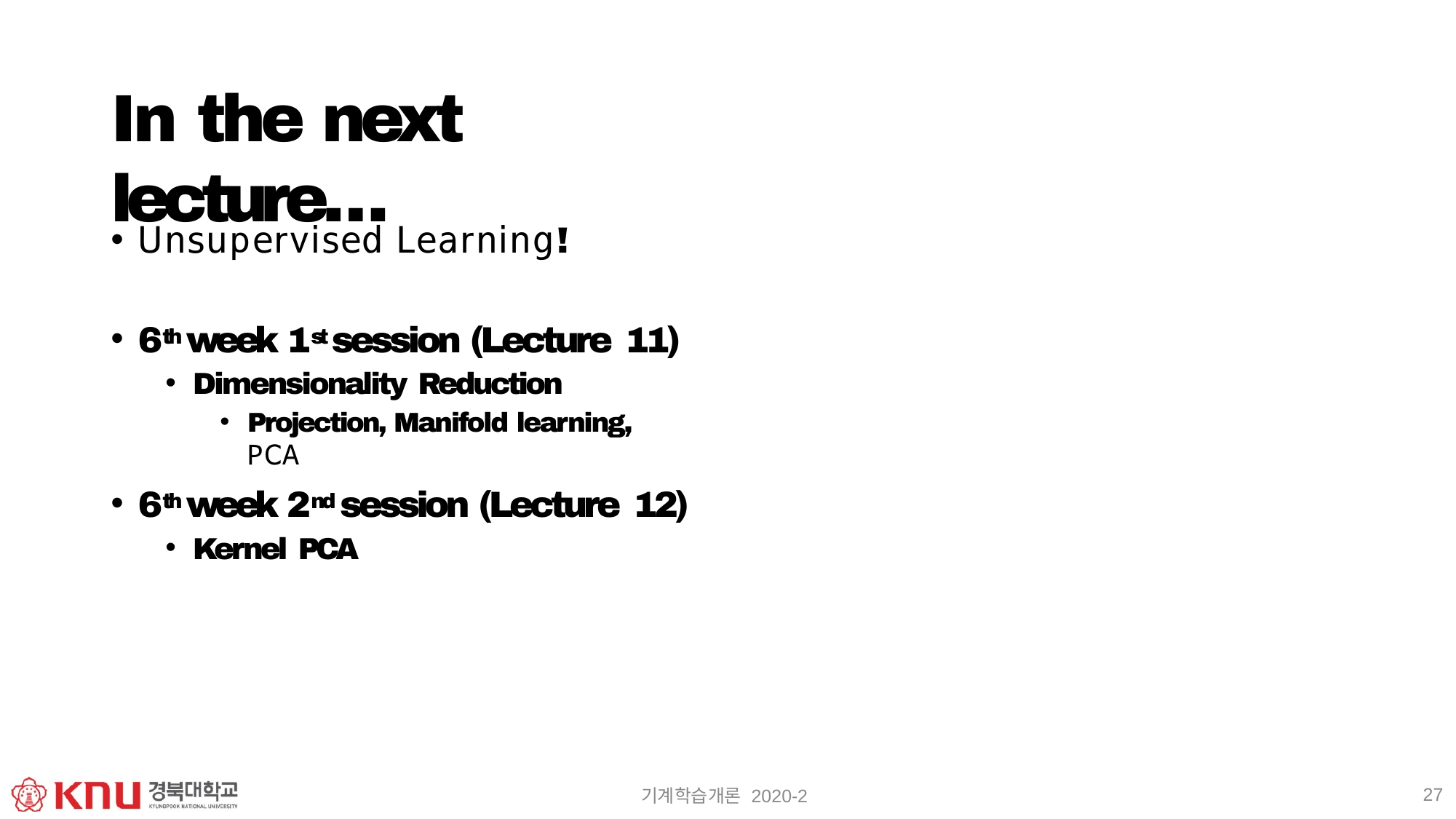

# In the next lecture…
Unsupervised Learning!

6th week 1st session (Lecture 11)
Dimensionality Reduction
Projection, Manifold learning, PCA
6th week 2nd session (Lecture 12)
Kernel PCA
27
기계학습개론 2020-2